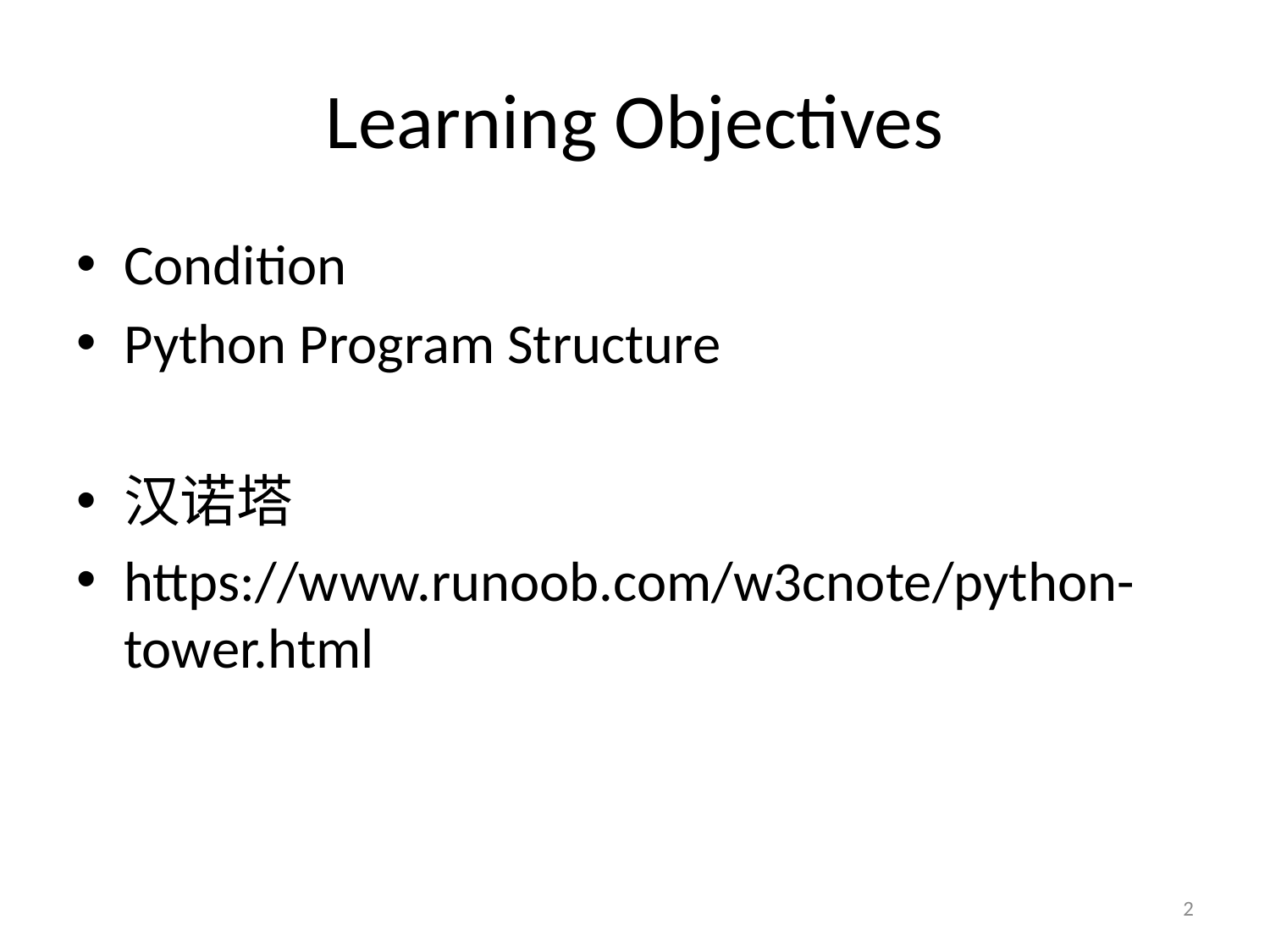

# Learning Objectives
Condition
Python Program Structure

汉诺塔
https://www.runoob.com/w3cnote/python-tower.html

2